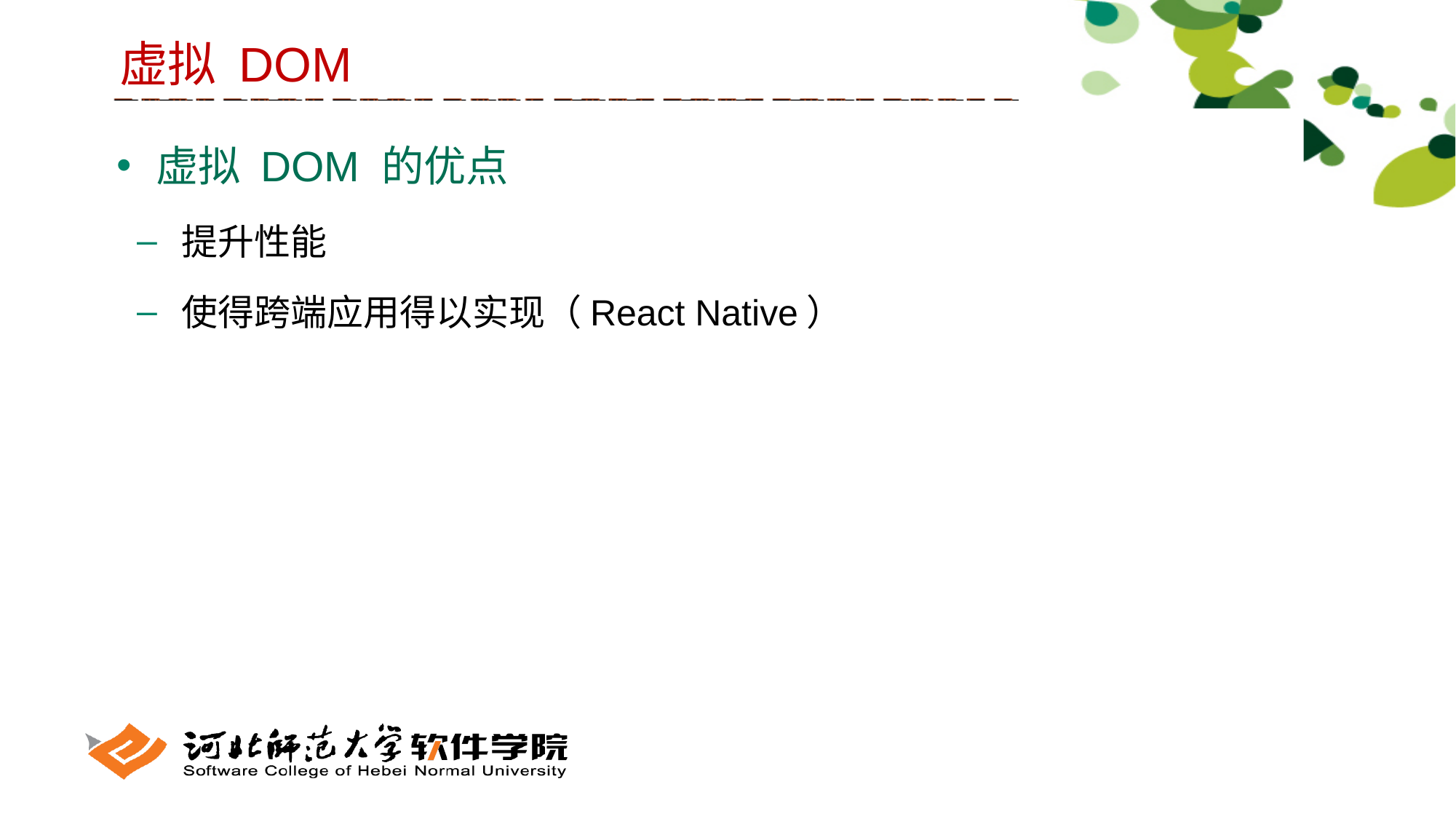

虚拟 DOM
 虚拟 DOM 的优点
 提升性能
 使得跨端应用得以实现（React Native）